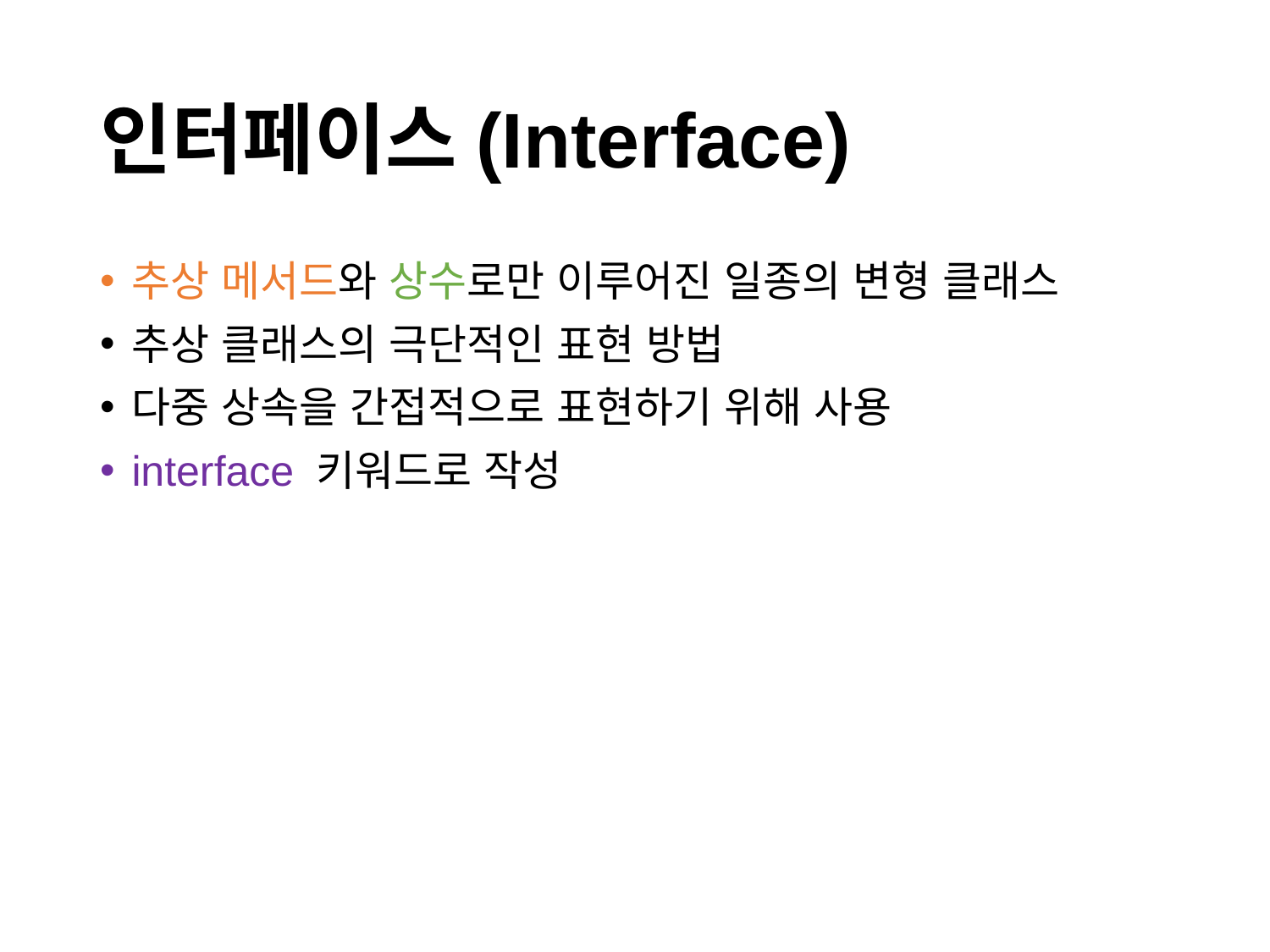

# 인터페이스(Interface)
추상 메서드와 상수로만 이루어진 일종의 변형 클래스
추상 클래스의 극단적인 표현 방법
다중 상속을 간접적으로 표현하기 위해 사용
interface 키워드로 작성